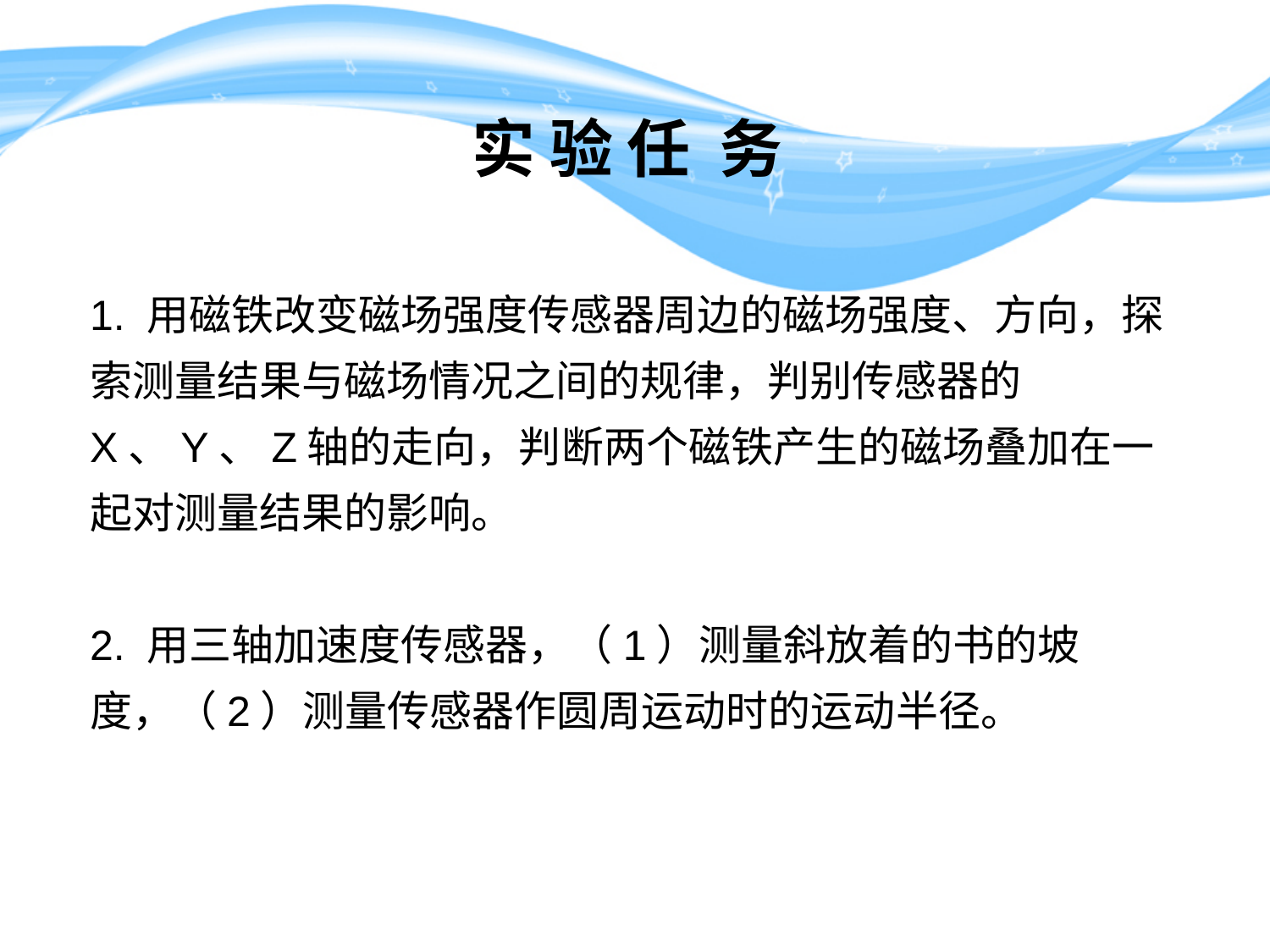

实 验 任  务
1. 用磁铁改变磁场强度传感器周边的磁场强度、方向，探索测量结果与磁场情况之间的规律，判别传感器的X、Y、Z轴的走向，判断两个磁铁产生的磁场叠加在一起对测量结果的影响。

2. 用三轴加速度传感器，（1）测量斜放着的书的坡度，（2）测量传感器作圆周运动时的运动半径。
4